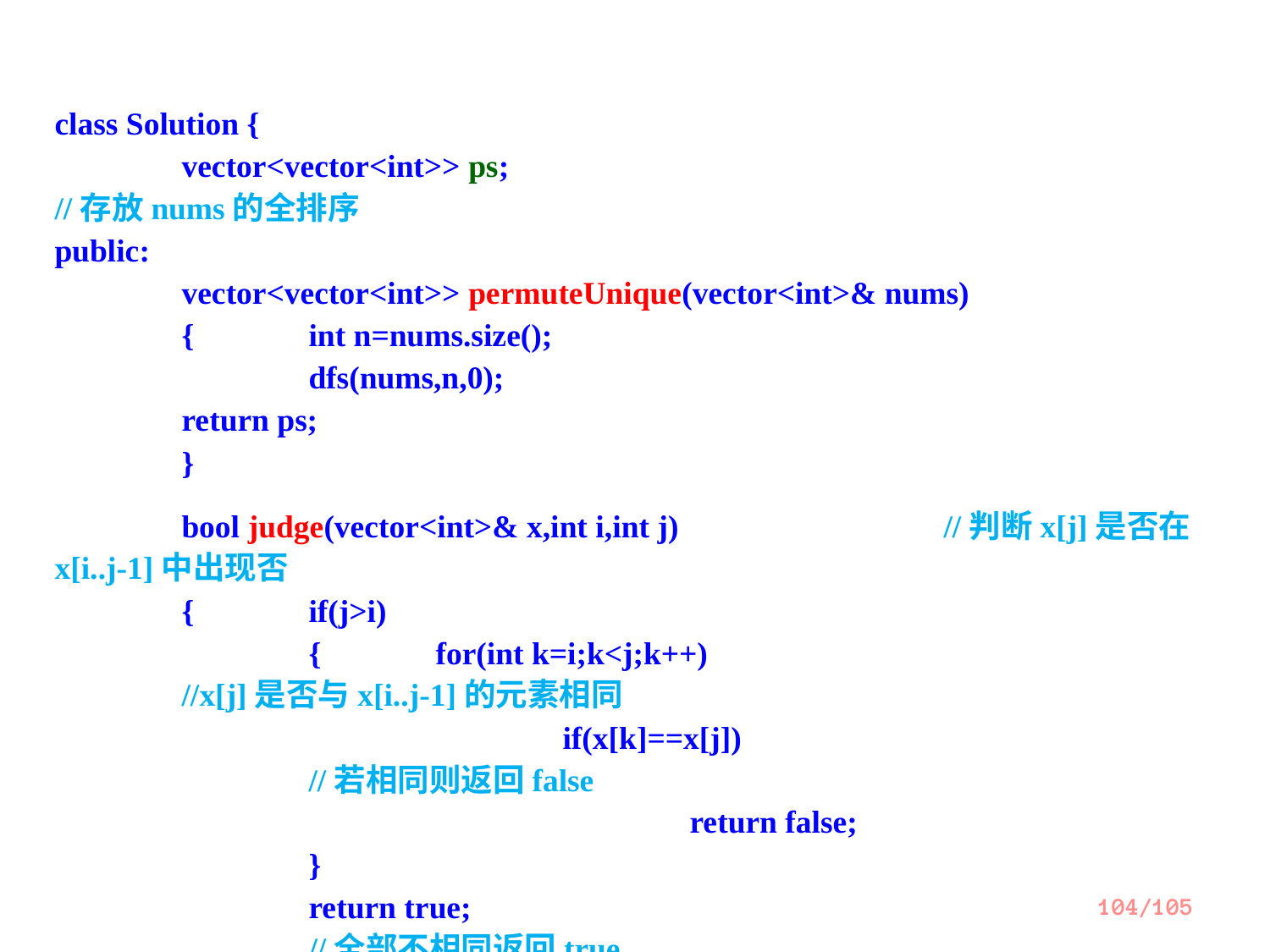

class Solution {
	vector<vector<int>> ps;         					//存放nums的全排序
public:
	vector<vector<int>> permuteUnique(vector<int>& nums)
 	{	int n=nums.size();
		dfs(nums,n,0);
    	return ps;
  	}
	bool judge(vector<int>& x,int i,int j)			//判断x[j]是否在x[i..j-1]中出现否
	{	if(j>i)
		{	for(int k=i;k<j;k++)					//x[j]是否与x[i..j-1]的元素相同
				if(x[k]==x[j])						//若相同则返回false
					return false;
		}
		return true;								//全部不相同返回true
	}
104/105